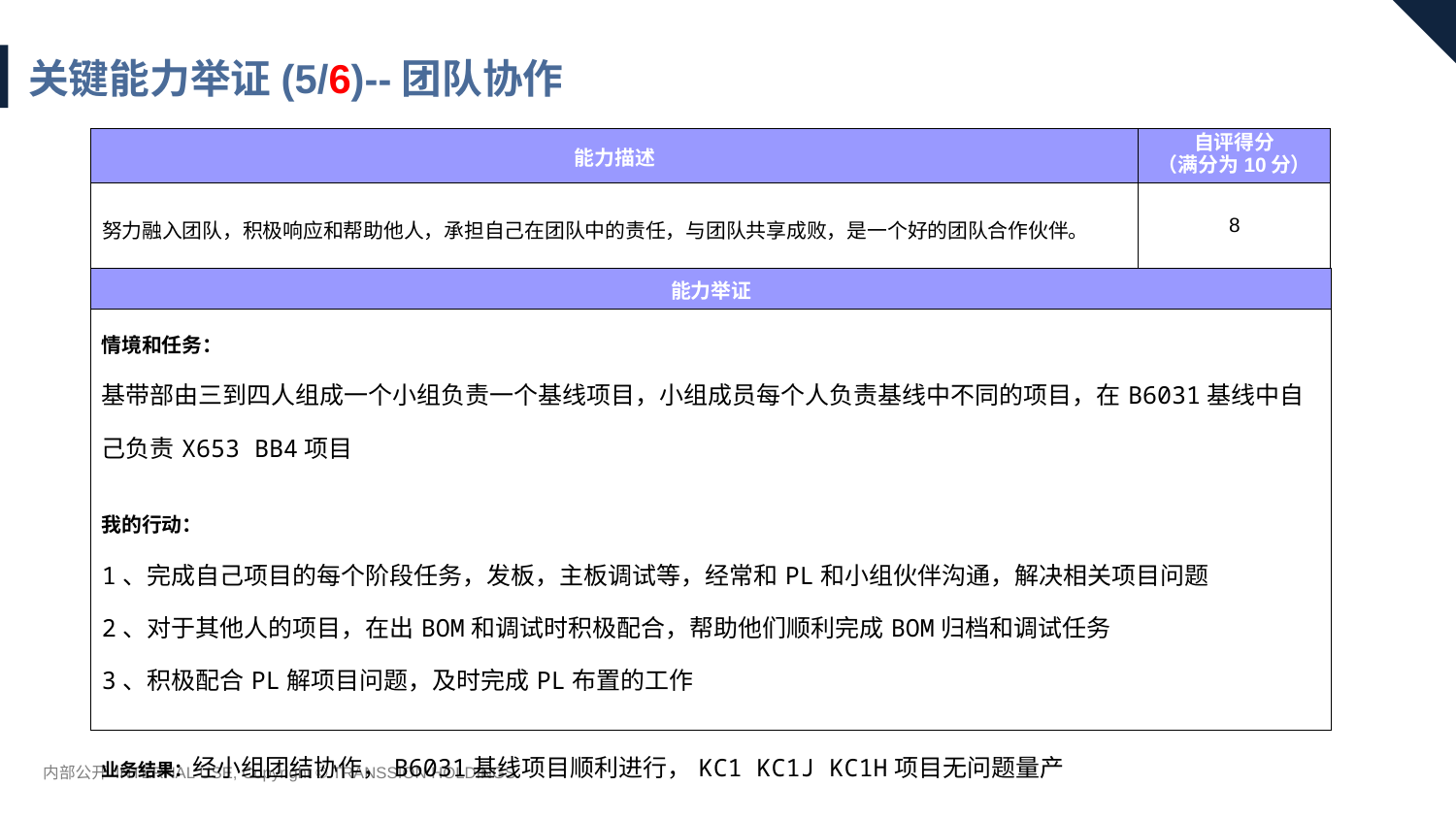

关键能力举证(5/6)--团队协作
| 能力描述 | 自评得分 （满分为10分） |
| --- | --- |
| 努力融入团队，积极响应和帮助他人，承担自己在团队中的责任，与团队共享成败，是一个好的团队合作伙伴。 | 8 |
| 能力举证 |
| --- |
| 情境和任务： 基带部由三到四人组成一个小组负责一个基线项目，小组成员每个人负责基线中不同的项目，在B6031基线中自己负责X653 BB4项目 我的行动： 1、完成自己项目的每个阶段任务，发板，主板调试等，经常和PL和小组伙伴沟通，解决相关项目问题 2、对于其他人的项目，在出BOM和调试时积极配合，帮助他们顺利完成BOM归档和调试任务 3、积极配合PL解项目问题，及时完成PL布置的工作 业务结果：经小组团结协作，B6031基线项目顺利进行，KC1 KC1J KC1H项目无问题量产 |